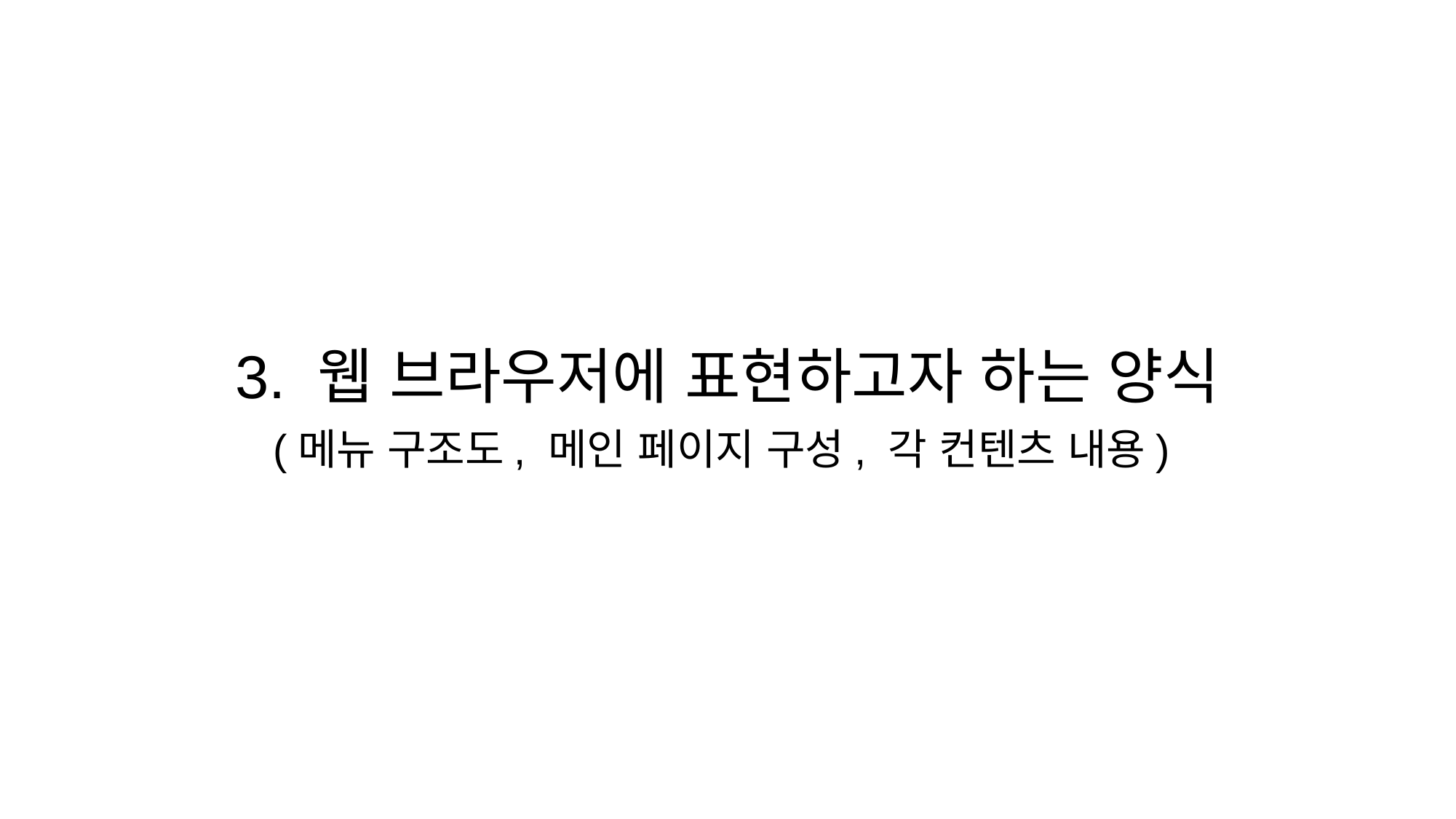

3. 웹 브라우저에 표현하고자 하는 양식
(메뉴 구조도, 메인 페이지 구성, 각 컨텐츠 내용)